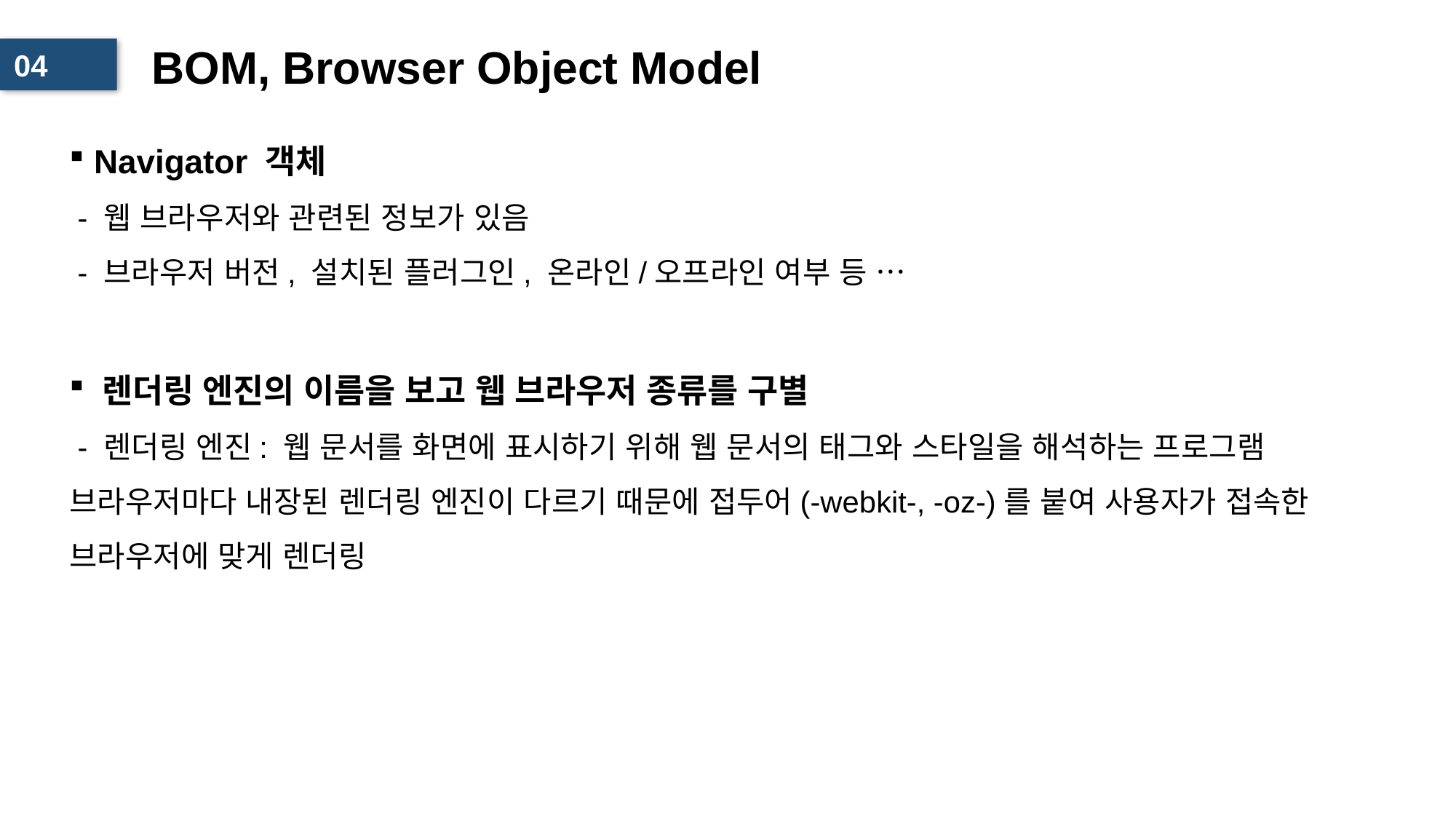

# BOM, Browser Object Model
04
 Navigator 객체
 - 웹 브라우저와 관련된 정보가 있음
 - 브라우저 버전, 설치된 플러그인, 온라인/오프라인 여부 등 …

 렌더링 엔진의 이름을 보고 웹 브라우저 종류를 구별
 - 렌더링 엔진: 웹 문서를 화면에 표시하기 위해 웹 문서의 태그와 스타일을 해석하는 프로그램
브라우저마다 내장된 렌더링 엔진이 다르기 때문에 접두어(-webkit-, -oz-)를 붙여 사용자가 접속한 브라우저에 맞게 렌더링